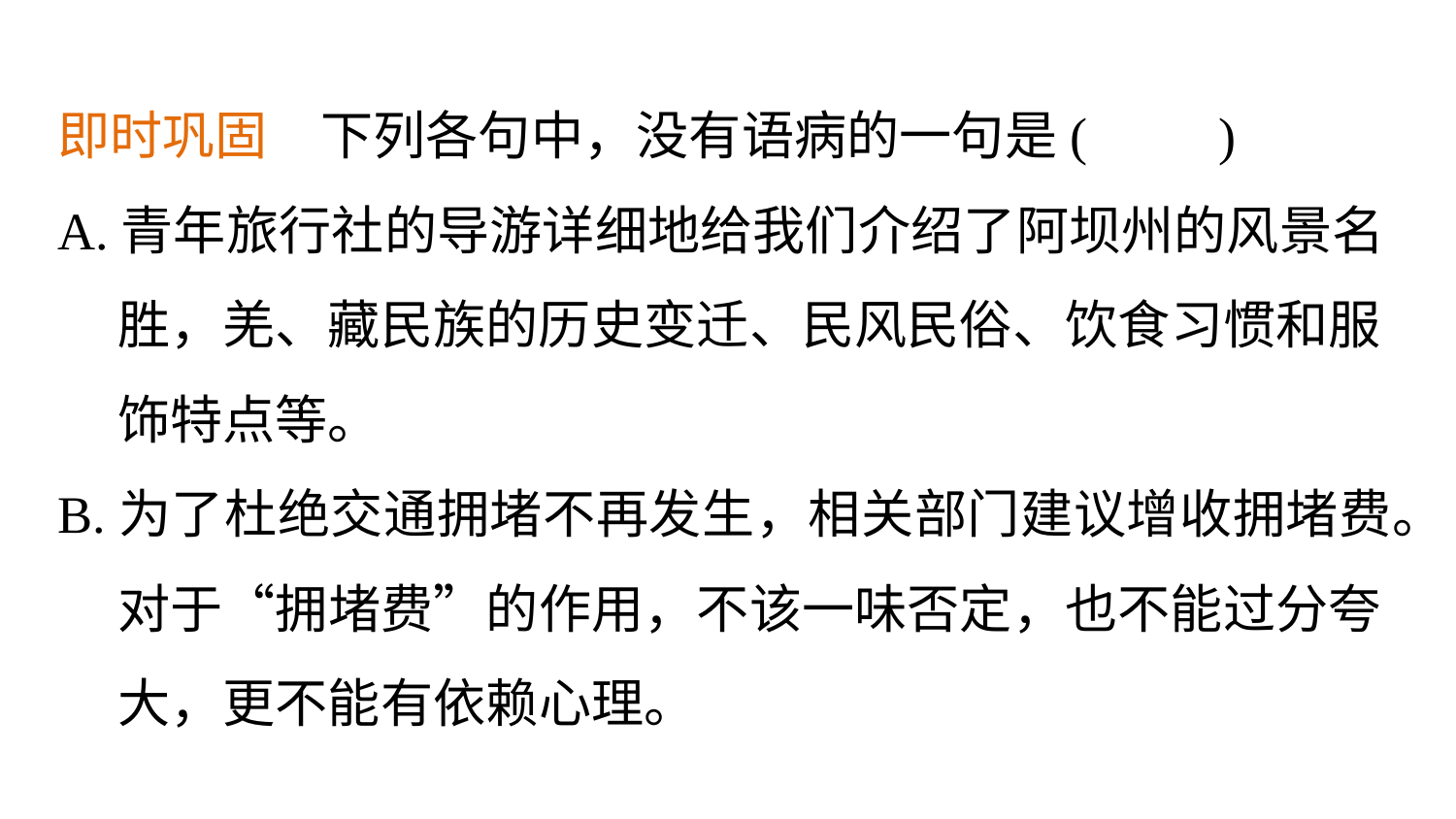

即时巩固　下列各句中，没有语病的一句是(　　)
A.青年旅行社的导游详细地给我们介绍了阿坝州的风景名
    胜，羌、藏民族的历史变迁、民风民俗、饮食习惯和服
    饰特点等。
B.为了杜绝交通拥堵不再发生，相关部门建议增收拥堵费。
    对于“拥堵费”的作用，不该一味否定，也不能过分夸
    大，更不能有依赖心理。